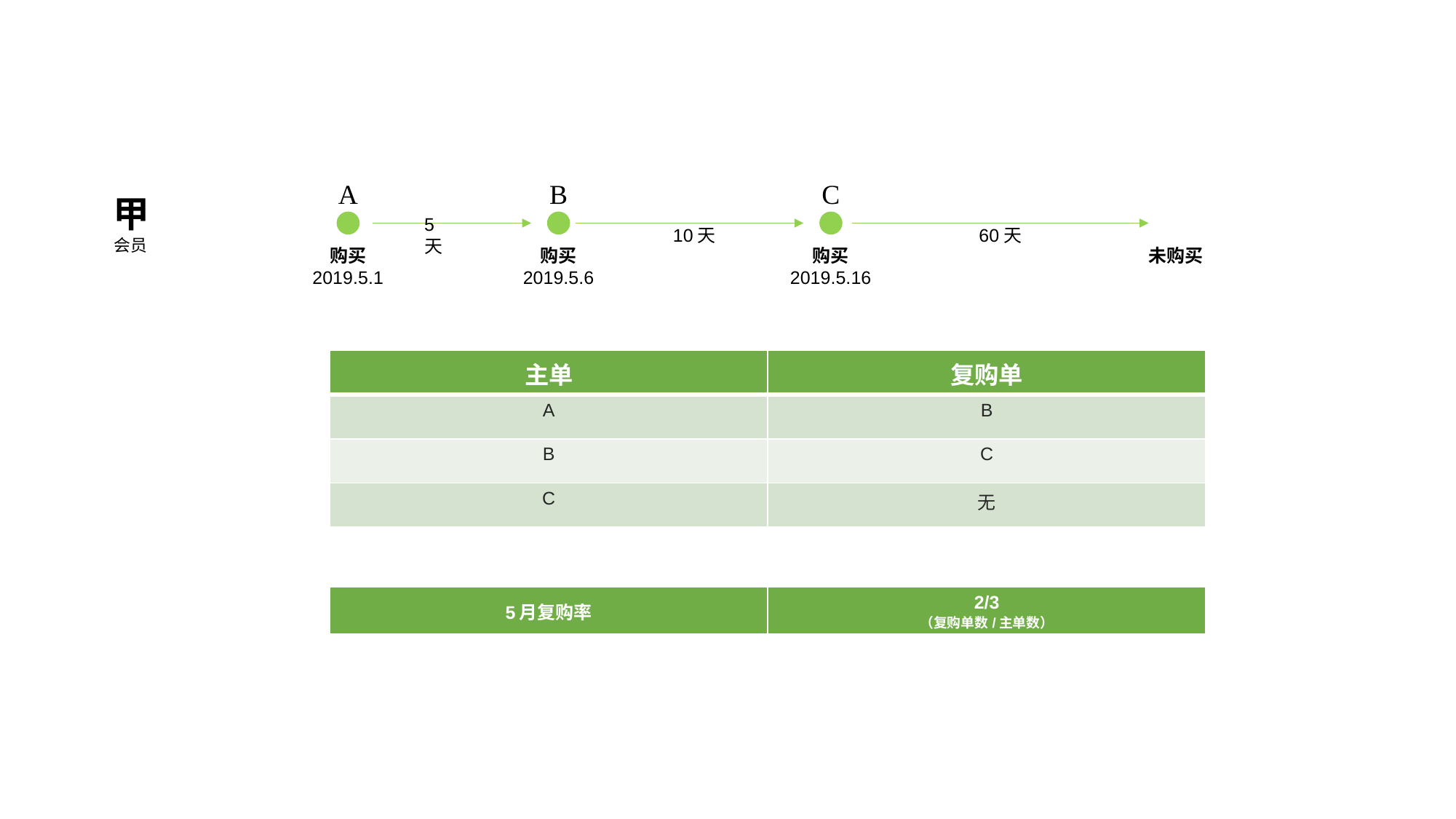

A
B
C
甲
会员

5天
10天
60天
购买
购买
购买
未购买
2019.5.1
2019.5.6
2019.5.16
| 主单 | 复购单 |
| --- | --- |
| A | B |
| B | C |
| C | 无 |
| 5月复购率 | 2/3 （复购单数/主单数） |
| --- | --- |